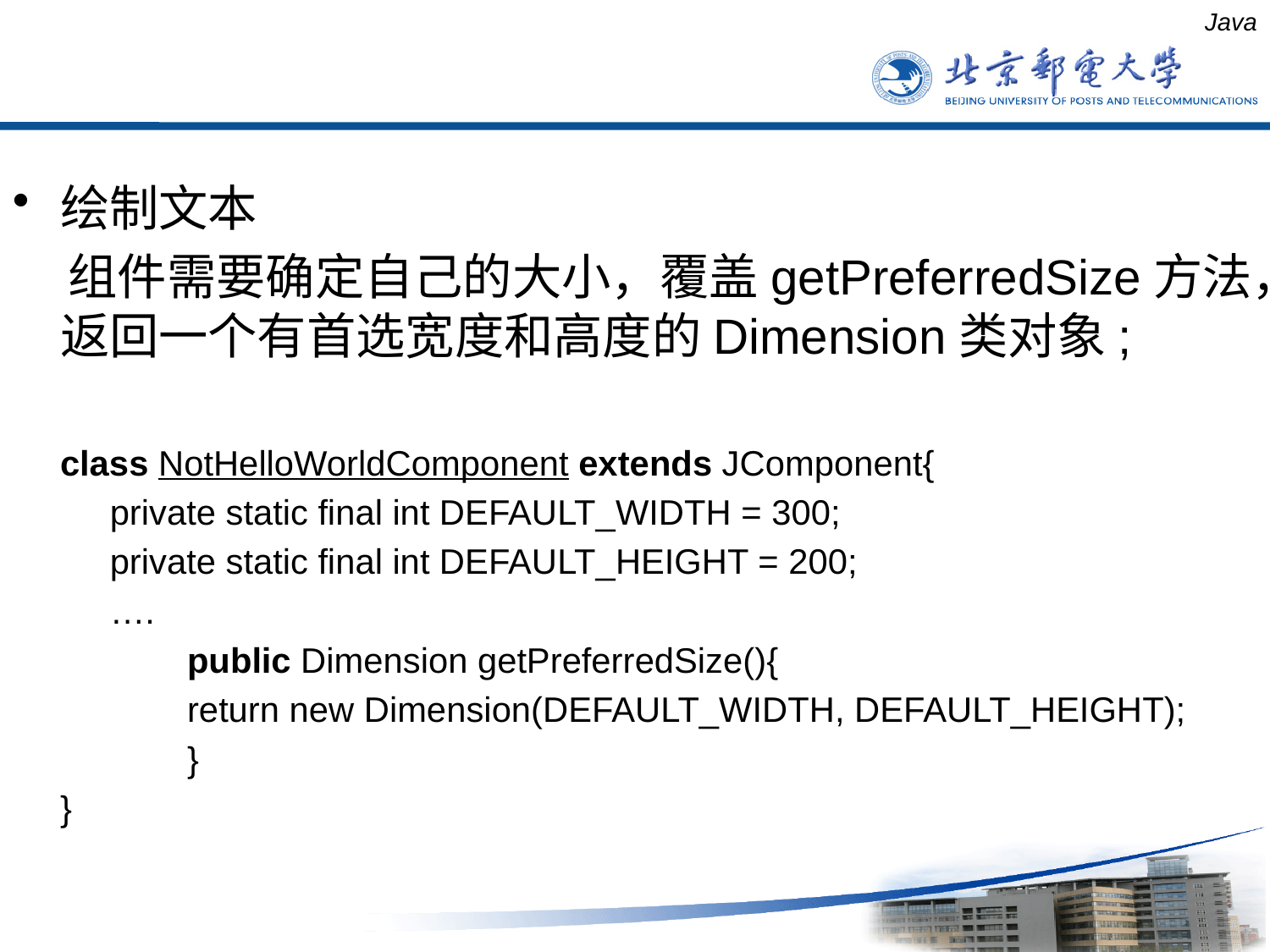

Java
在组件中显示信息
绘制文本
    组件需要确定自己的大小，覆盖getPreferredSize方法，返回一个有首选宽度和高度的Dimension类对象;

	class NotHelloWorldComponent extends JComponent{
          private static final int DEFAULT_WIDTH = 300;
          private static final int DEFAULT_HEIGHT = 200;
          ….
		public Dimension getPreferredSize(){
		return new Dimension(DEFAULT_WIDTH, DEFAULT_HEIGHT);
		}
	}